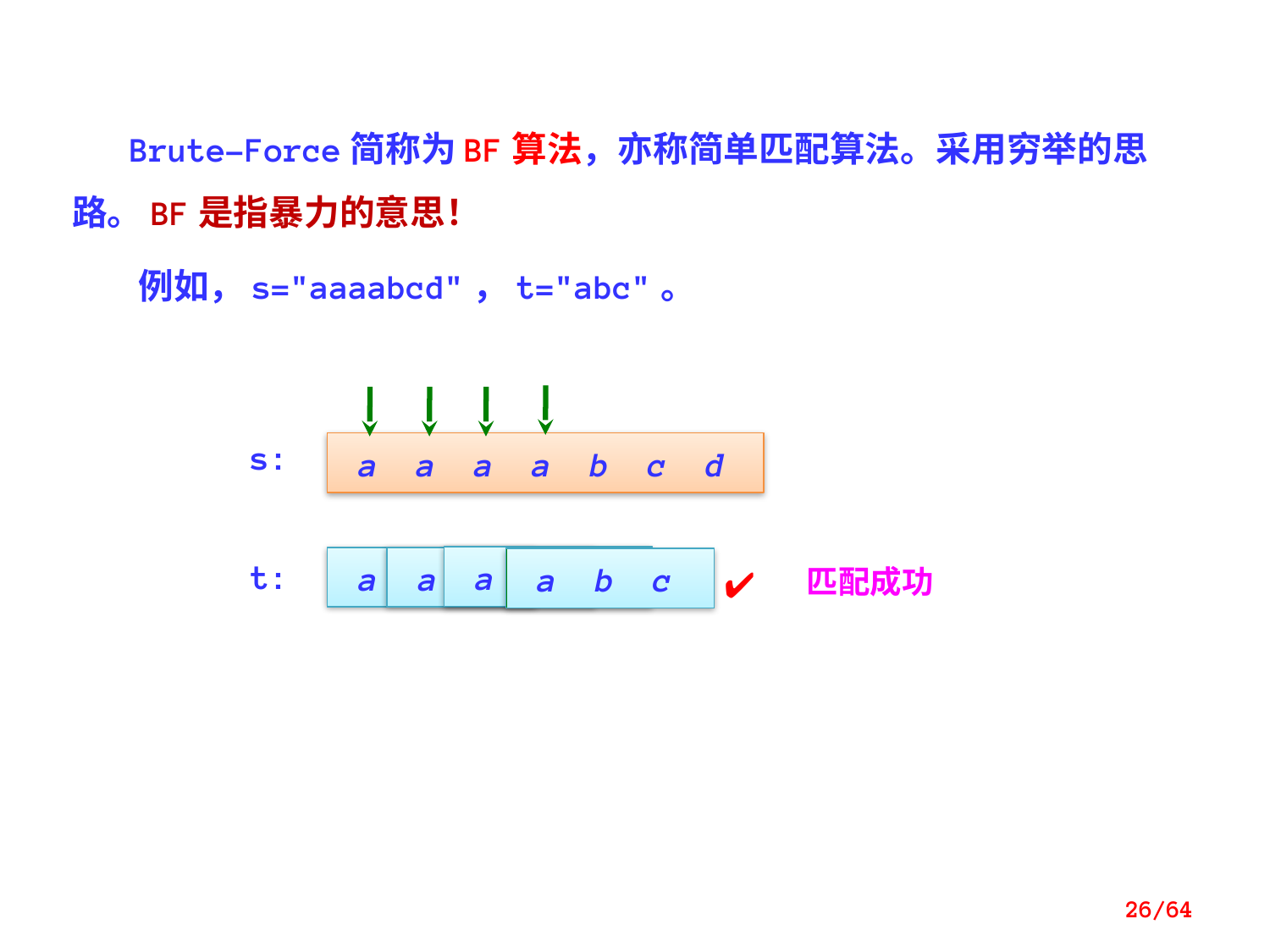

Brute-Force简称为BF算法，亦称简单匹配算法。采用穷举的思路。BF是指暴力的意思！
   例如，s="aaaabcd"，t="abc"。
s:
 a  a  a  a  b  c  d
 a  b  c
🗶
 a  b  c
🗶
t:
 a  b  c
🗶
 a  b  c
✔
匹配成功
26/64